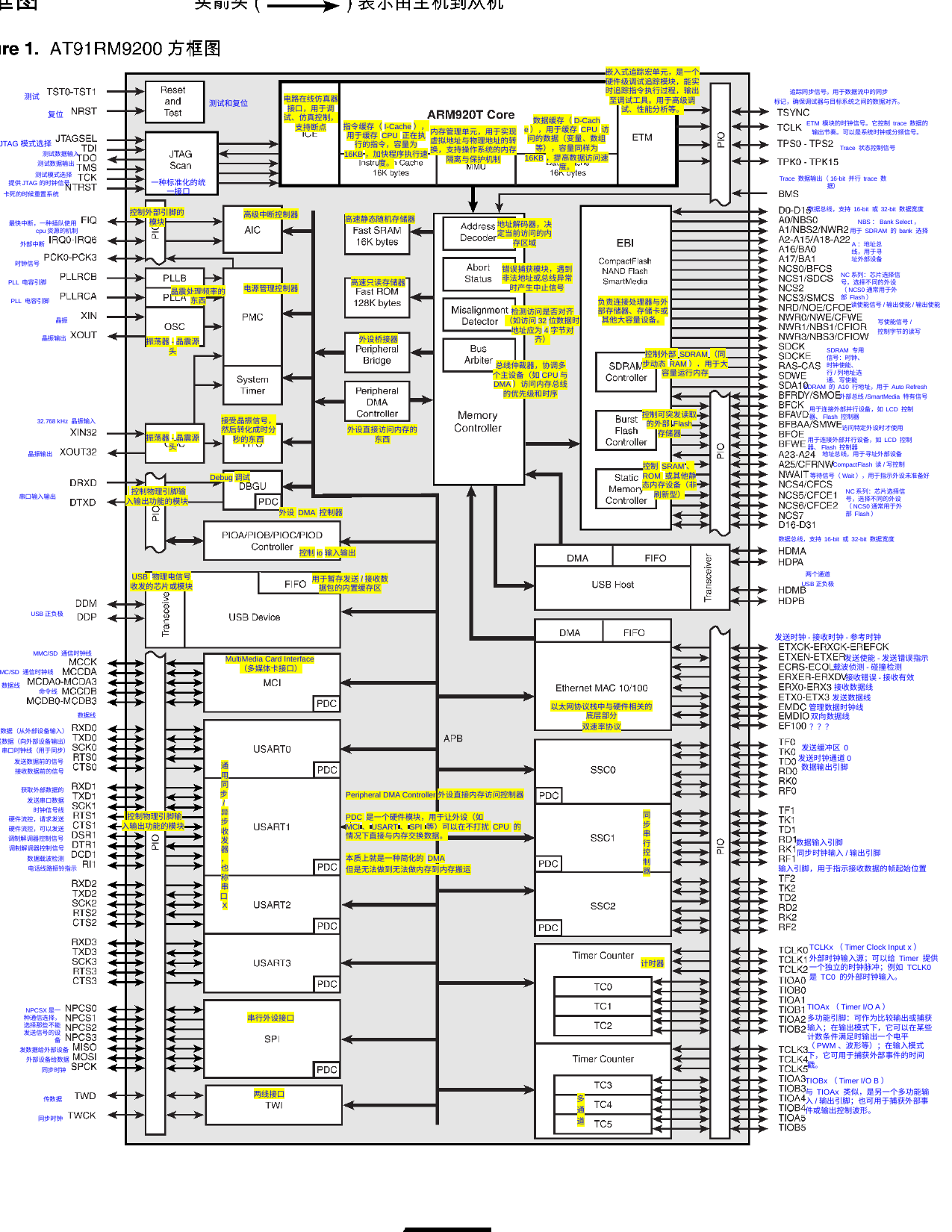

嵌入式追踪宏单元，是一个 硬件级调试追踪模块，能实时追踪指令执行过程，输出至调试工具。用于高级调试、性能分析等。
追踪同步信号。用于数据流中的同步
标记，确保调试器与目标系统之间的数据对齐。
测试
电路在线仿真器接口，用于调试、仿真控制，支持断点
测试和复位
复位
数据缓存（D-Cache），用于缓存 CPU 访问的数据（变量、数组等），容量同样为 16KB，提高数据访问速度。
ETM 模块的时钟信号。它控制 trace 数据的
输出节奏。可以是系统时钟或分频信号。
指令缓存（I-Cache），用于缓存 CPU 正在执行的指令，容量为 16KB，加快程序执行速度。
内存管理单元，用于实现虚拟地址与物理地址的转换，支持操作系统的内存隔离与保护机制
JTAG模式选择
Trace 状态控制信号
测试数据输入
测试数据输出
测试模式选择
Trace 数据输出（16-bit 并行 trace 数据）
一种标准化的统一接口
提供JTAG的时钟信号
卡死的时候重置系统
数据总线，支持 16-bit 或 32-bit 数据宽度
控制外部引脚的模块
高级中断控制器
高速静态随机存储器
NBS：Bank Select，
用于 SDRAM 的 bank 选择
地址解码器，决定当前访问的内存区域
最快中断，一种插队使用cpu资源的机制
A：地址总线，用于寻址外部设备
外部中断
时钟信号
错误捕获模块，遇到非法地址或总线异常时产生中止信号
NC系列：芯片选择信号，选择不同的外设（NCS0通常用于外部 Flash）
高速只读存储器
PLL 电容引脚
电源管理控制器
晶震处理频率的东西
负责连接处理器与外部存储器、存储卡或其他大容量设备。
PLL 电容引脚
读使能信号/输出使能/输出使能
检测访问是否对齐（如访问32位数据时地址应为4字节对齐）
晶振
写使能信号/
控制字节的读写
晶振输出
外设桥接器
振荡器-晶震源头
SDRAM 专用信号：时钟、时钟使能、行/列地址选通、写使能
控制外部 SDRAM（同步动态 RAM），用于大容量运行内存
总线仲裁器，协调多个主设备（如CPU与DMA）访问内存总线的优先级和时序
SDRAM 的 A10 行地址，用于 Auto Refresh
外部总线/SmartMedia 特有信号
用于连接外部并行设备，如 LCD 控制器、Flash 控制器
控制可突发读取的外部 Flash 存储器
32.768 kHz 晶振输入
接受晶振信号，然后转化成时分秒的东西
访问特定外设时才使用
外设直接访问内存的东西
振荡器-晶震源头
用于连接外部并行设备，如 LCD 控制器、Flash 控制器
晶振输出
地址总线，用于寻址外部设备
CompactFlash 读/写控制
控制 SRAM、ROM 或其他静态内存设备（非刷新型）
等待信号（Wait），用于指示外设未准备好
Debug调试
NC系列：芯片选择信号，选择不同的外设（NCS0通常用于外部 Flash）
 控制物理引脚输入输出功能的模块
串口输入输出
外设 DMA 控制器
数据总线，支持 16-bit 或 32-bit 数据宽度
控制io输入输出
两个通道
USB正负极
USB 物理电信号收发的芯片或模块
用于暂存发送/接收数据包的内置缓存区
USB正负极
发送时钟-接收时钟-参考时钟
MMC/SD 通信时钟线
发送使能-发送错误指示
MultiMedia Card Interface（多媒体卡接口）
载波侦测-碰撞检测
MMC/SD 通信时钟线
接收错误-接收有效
数据线
接收数据线
命令线
发送数据线
管理数据时钟线
以太网协议栈中与硬件相关的底层部分
双速率协议
数据线
双向数据线
？？？
接收数据（从外部设备输入）
发送数据（向外部设备输出）
发送缓冲区 0
串口时钟线（用于同步）
发送时钟通道0
发送数据前的信号
数据输出引脚
通用同步/异步收发器，也称 串口X
接收数据前的信号
获取外部数据的
Peripheral DMA Controller外设直接内存访问控制器

PDC 是一个硬件模块，用于让外设（如 MCI、USART、SPI 等）可以在不打扰 CPU 的情况下直接与内存交换数据。

本质上就是一种简化的 DMA
但是无法做到无法做内存到内存搬运
发送串口数据
时钟信号线
同步串行控制器
 控制物理引脚输入输出功能的模块
硬件流控，请求发送
硬件流控，可以发送
调制解调器控制信号
	调制解调器控制信号
数据输入引脚
同步时钟输入/输出引脚
数据载波检测
	电话线路振铃指示
输入引脚，用于指示接收数据的帧起始位置
TCLKx（Timer Clock Input x）
外部时钟输入源；可以给 Timer 提供一个独立的时钟脉冲；例如 TCLK0 是 TC0 的外部时钟输入。
计时器
	NPCSX是一种通信选择，选择那些不能发送信号的设备
TIOAx（Timer I/O A）
多功能引脚：可作为比较输出或捕获输入；在输出模式下，它可以在某些计数条件满足时输出一个电平（PWM、波形等）；在输入模式下，它可用于捕获外部事件的时间戳。
串行外设接口
发数据给外部设备
外部设备给数据
同步时钟
TIOBx（Timer I/O B）
与 TIOAx 类似，是另一个多功能输入/输出引脚；也可用于捕获外部事件或输出控制波形。
两线接口
传数据
多
通
道
同步时钟